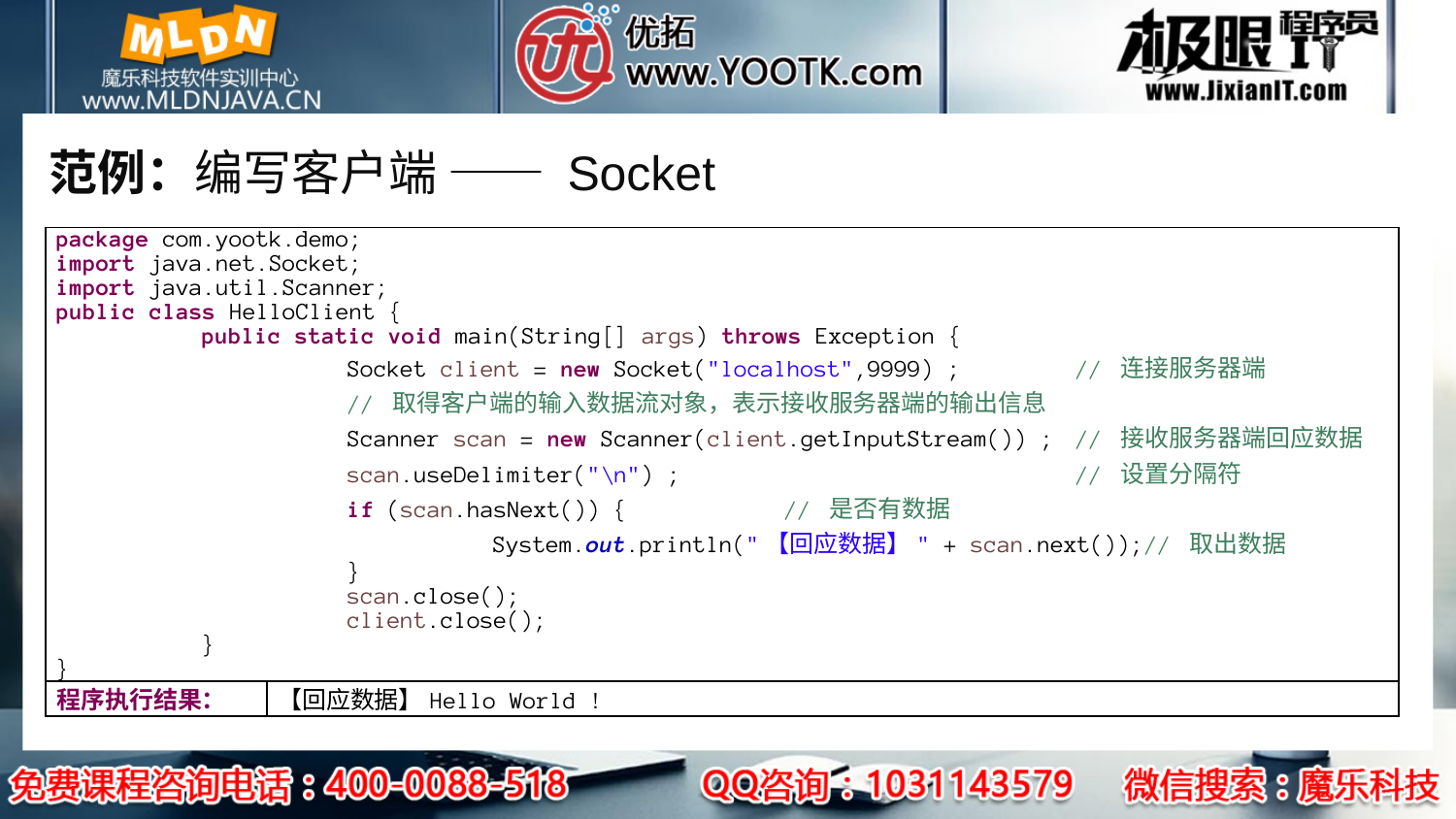

# 范例：编写客户端 —— Socket
| package com.yootk.demo; import java.net.Socket; import java.util.Scanner; public class HelloClient { public static void main(String[] args) throws Exception { Socket client = new Socket("localhost",9999) ; // 连接服务器端 // 取得客户端的输入数据流对象，表示接收服务器端的输出信息 Scanner scan = new Scanner(client.getInputStream()) ; // 接收服务器端回应数据 scan.useDelimiter("\n") ; // 设置分隔符 if (scan.hasNext()) { // 是否有数据 System.out.println("【回应数据】" + scan.next());// 取出数据 } scan.close(); client.close(); } } |  |
| --- | --- |
| 程序执行结果： | 【回应数据】Hello World ! |